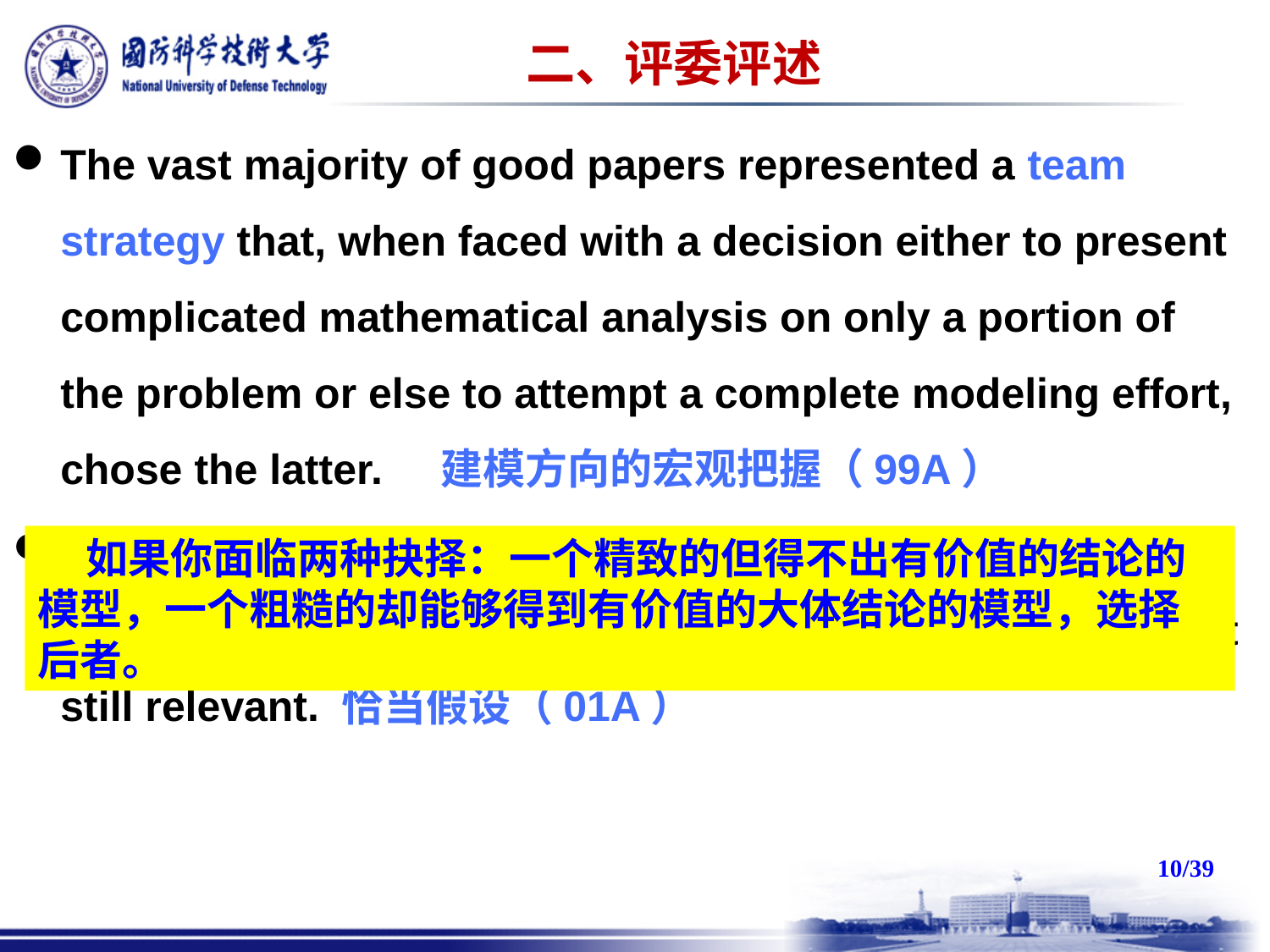

二、评委评述
The vast majority of good papers represented a team strategy that, when faced with a decision either to present complicated mathematical analysis on only a portion of the problem or else to attempt a complete modeling effort, chose the latter.    建模方向的宏观把握（99A）
it was extremely important to be able to choose assumptions that did not make the problem too simple but still relevant. 恰当假设（01A）

    如果你面临两种抉择：一个精致的但得不出有价值的结论的模型，一个粗糙的却能够得到有价值的大体结论的模型，选择后者。